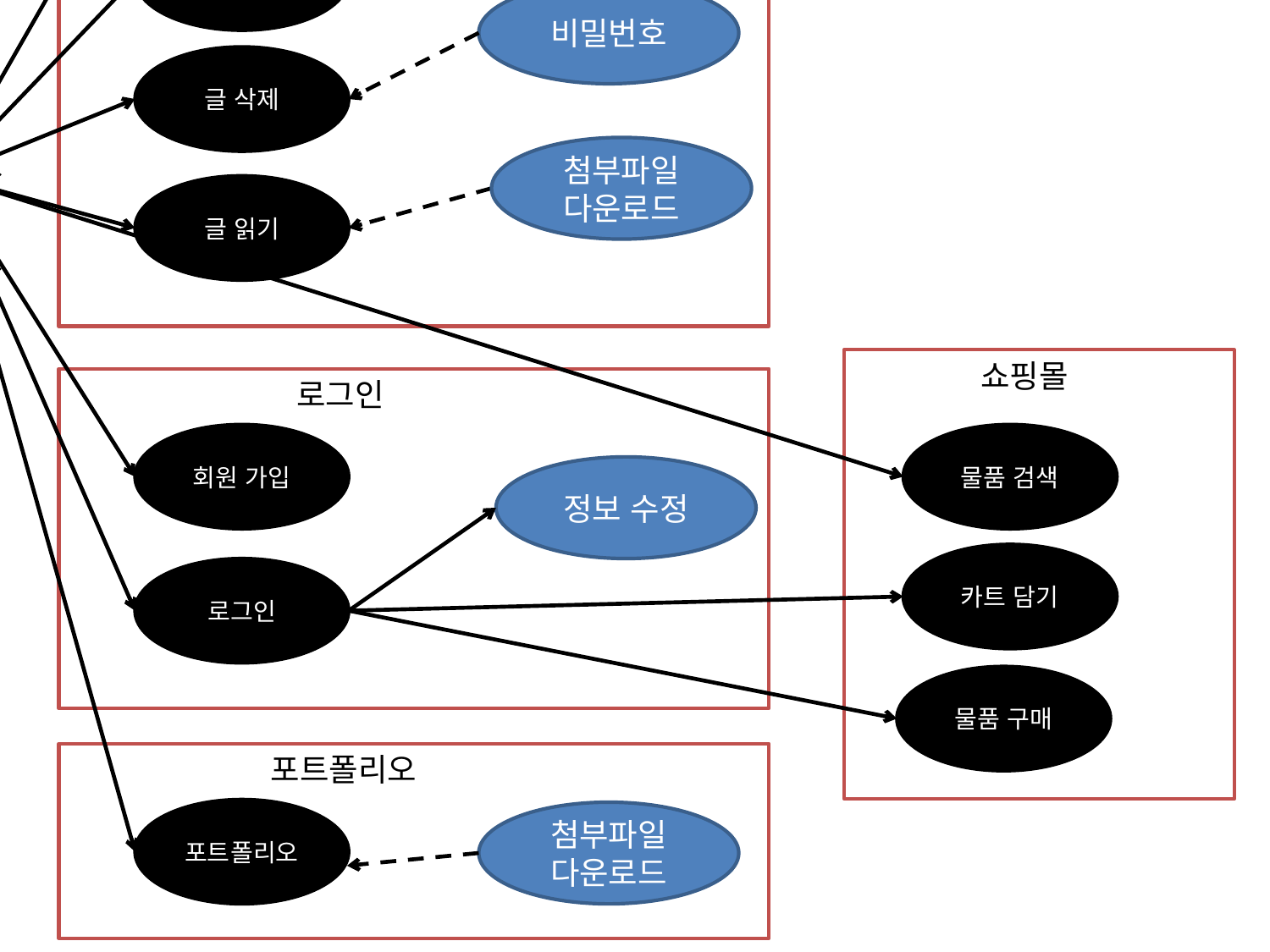

게시판
첨부파일 업로드
글 쓰기
글 수정
비밀번호
글 삭제

사용자
첨부파일 다운로드
글 읽기

쇼핑몰

로그인
회원 가입
물품 검색
정보 수정
카트 담기
로그인
물품 구매

포트폴리오
포트폴리오
첨부파일 다운로드